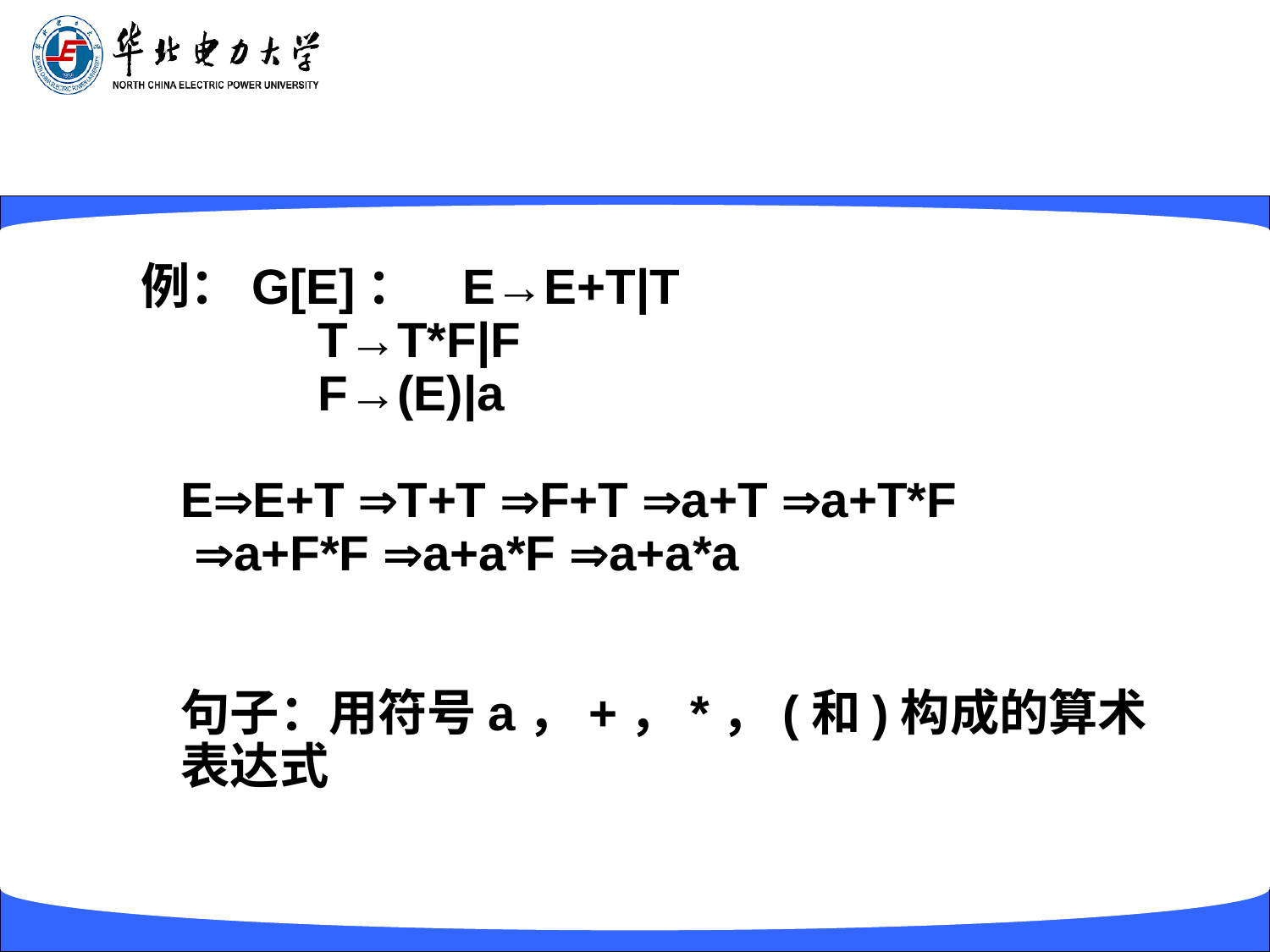

例：G[E]：   E→E+T|T
          T→T*F|F
          F→(E)|a
E⇒E+T ⇒T+T ⇒F+T ⇒a+T ⇒a+T*F
 ⇒a+F*F ⇒a+a*F ⇒a+a*a
句子：用符号a，+，*，(和)构成的算术表达式